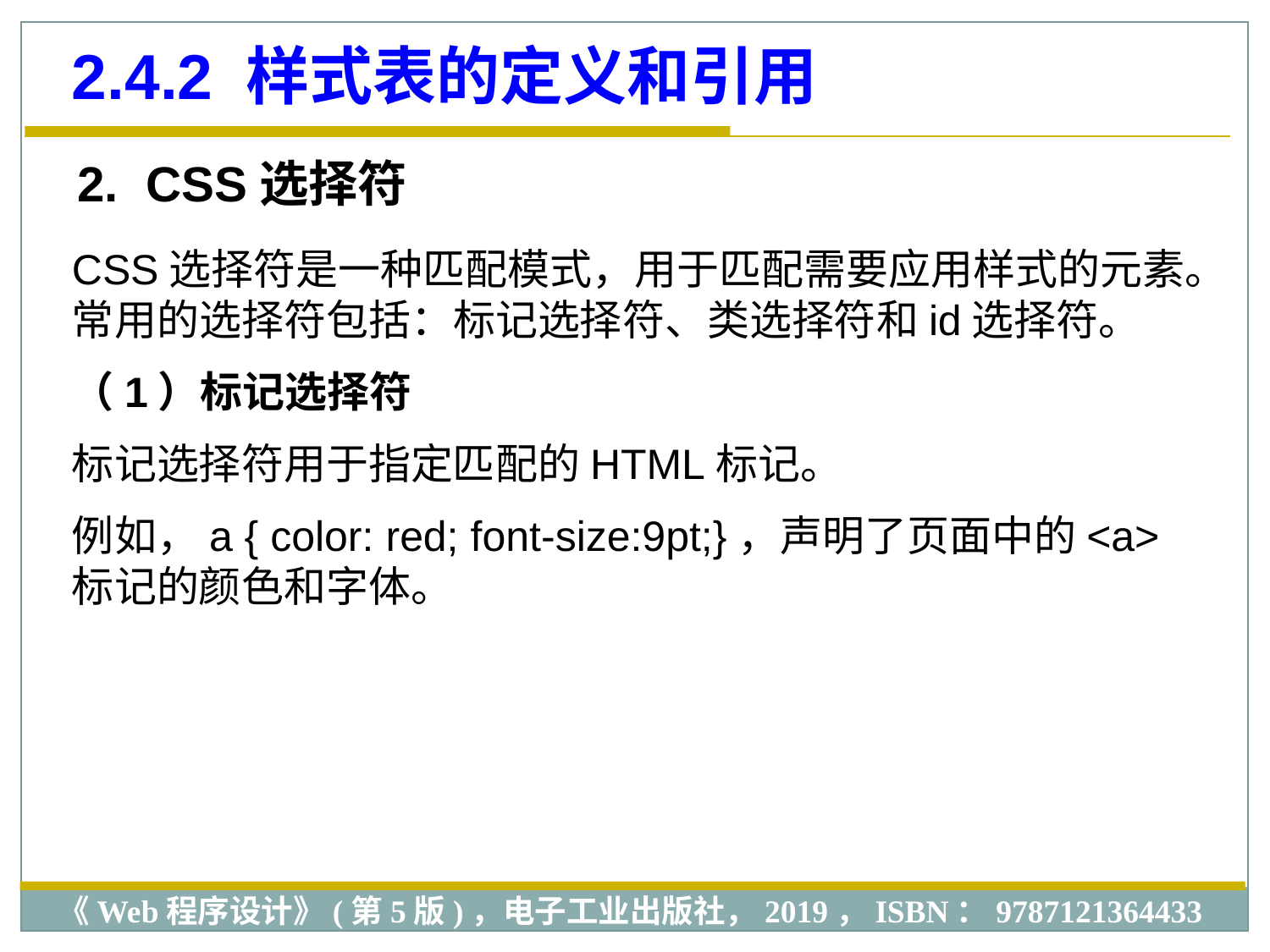

2.4.2 样式表的定义和引用
2.  CSS选择符
CSS选择符是一种匹配模式，用于匹配需要应用样式的元素。常用的选择符包括：标记选择符、类选择符和id选择符。
（1）标记选择符
标记选择符用于指定匹配的HTML标记。
例如，a { color: red; font-size:9pt;}，声明了页面中的<a>标记的颜色和字体。